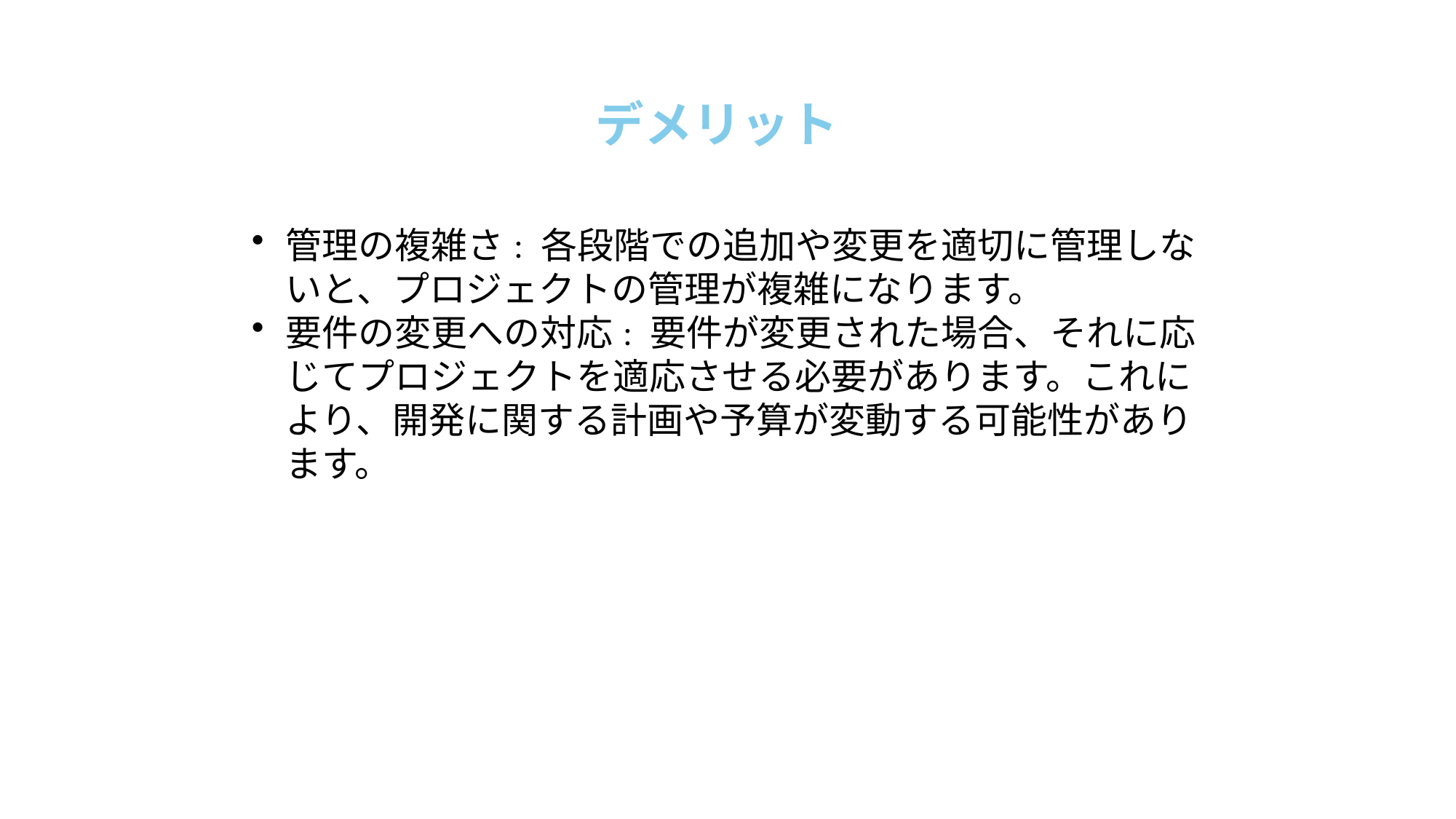

デメリット
管理の複雑さ: 各段階での追加や変更を適切に管理しないと、プロジェクトの管理が複雑になります。
要件の変更への対応: 要件が変更された場合、それに応じてプロジェクトを適応させる必要があります。これにより、開発に関する計画や予算が変動する可能性があります。